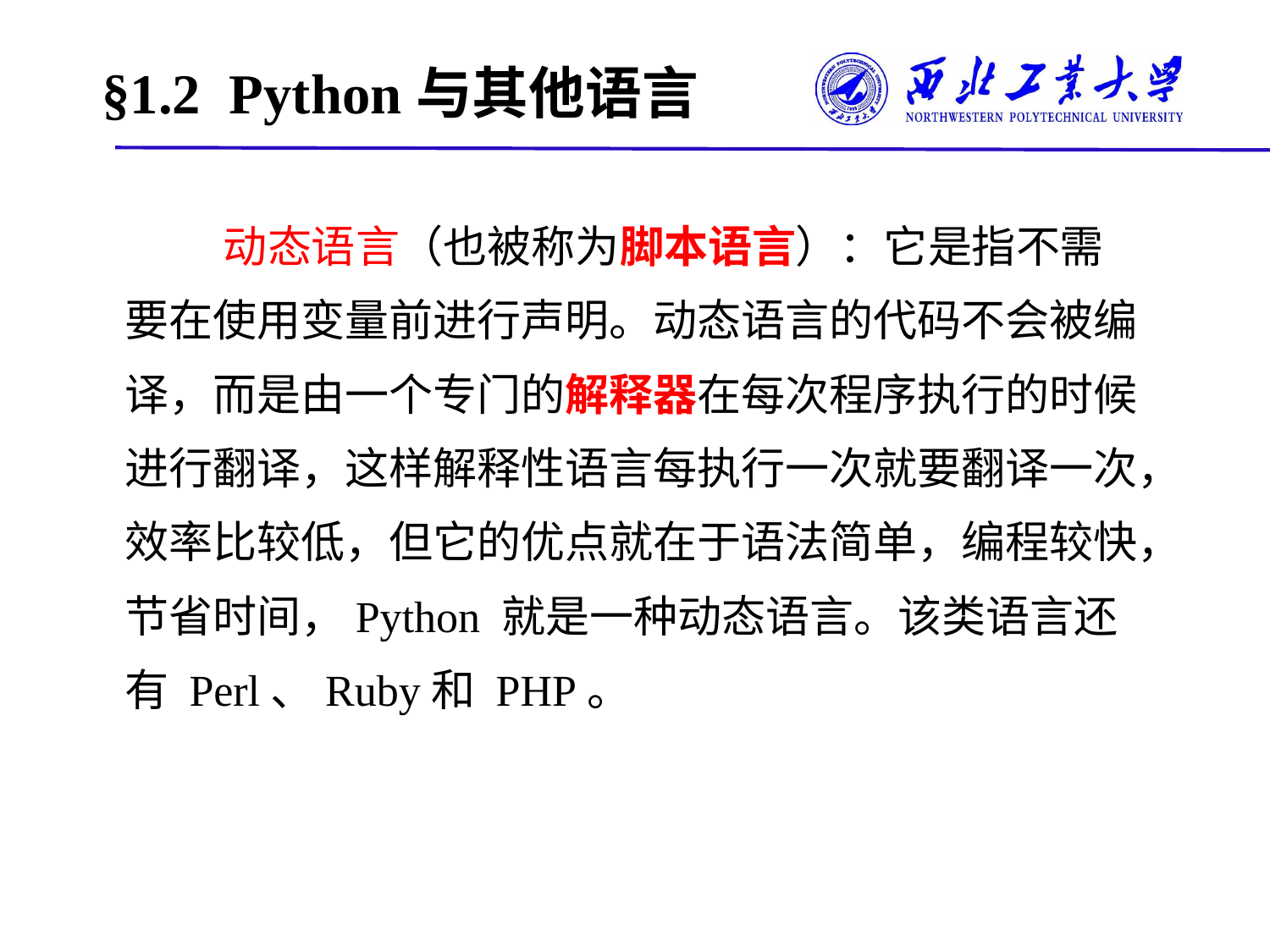

# §1.2  Python与其他语言
           动态语言（也被称为脚本语言）：它是指不需要在使用变量前进行声明。动态语言的代码不会被编译，而是由一个专门的解释器在每次程序执行的时候进行翻译，这样解释性语言每执行一次就要翻译一次，效率比较低，但它的优点就在于语法简单，编程较快，节省时间，Python 就是一种动态语言。该类语言还有 Perl、Ruby和 PHP。